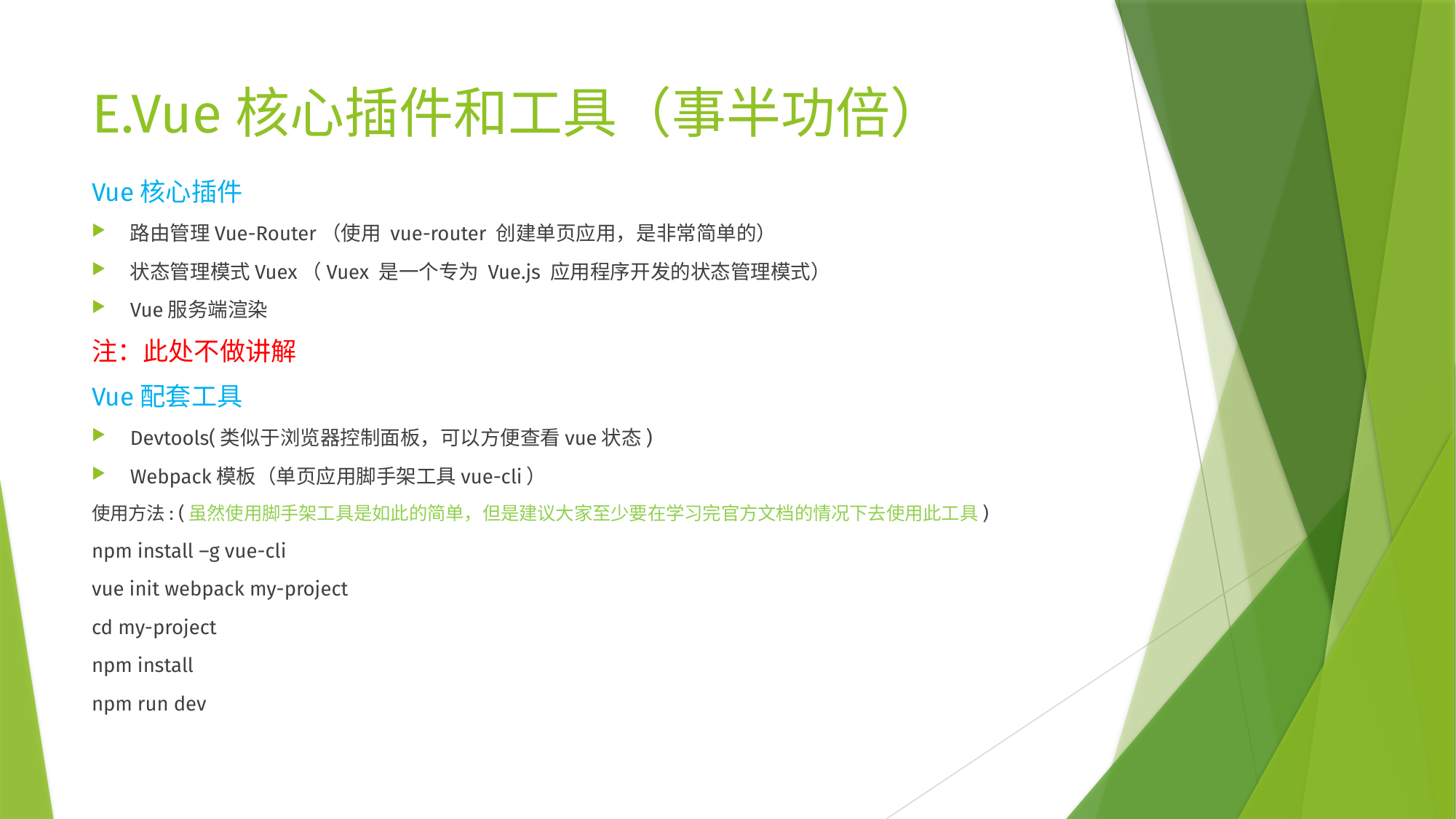

# E.Vue核心插件和工具（事半功倍）
Vue核心插件
路由管理Vue-Router（使用 vue-router 创建单页应用，是非常简单的）
状态管理模式Vuex（Vuex 是一个专为 Vue.js 应用程序开发的状态管理模式）
Vue服务端渲染
注：此处不做讲解
Vue配套工具
Devtools(类似于浏览器控制面板，可以方便查看vue状态)
Webpack模板（单页应用脚手架工具vue-cli）
使用方法: (虽然使用脚手架工具是如此的简单，但是建议大家至少要在学习完官方文档的情况下去使用此工具)
npm install –g vue-cli
vue init webpack my-project
cd my-project
npm install
npm run dev